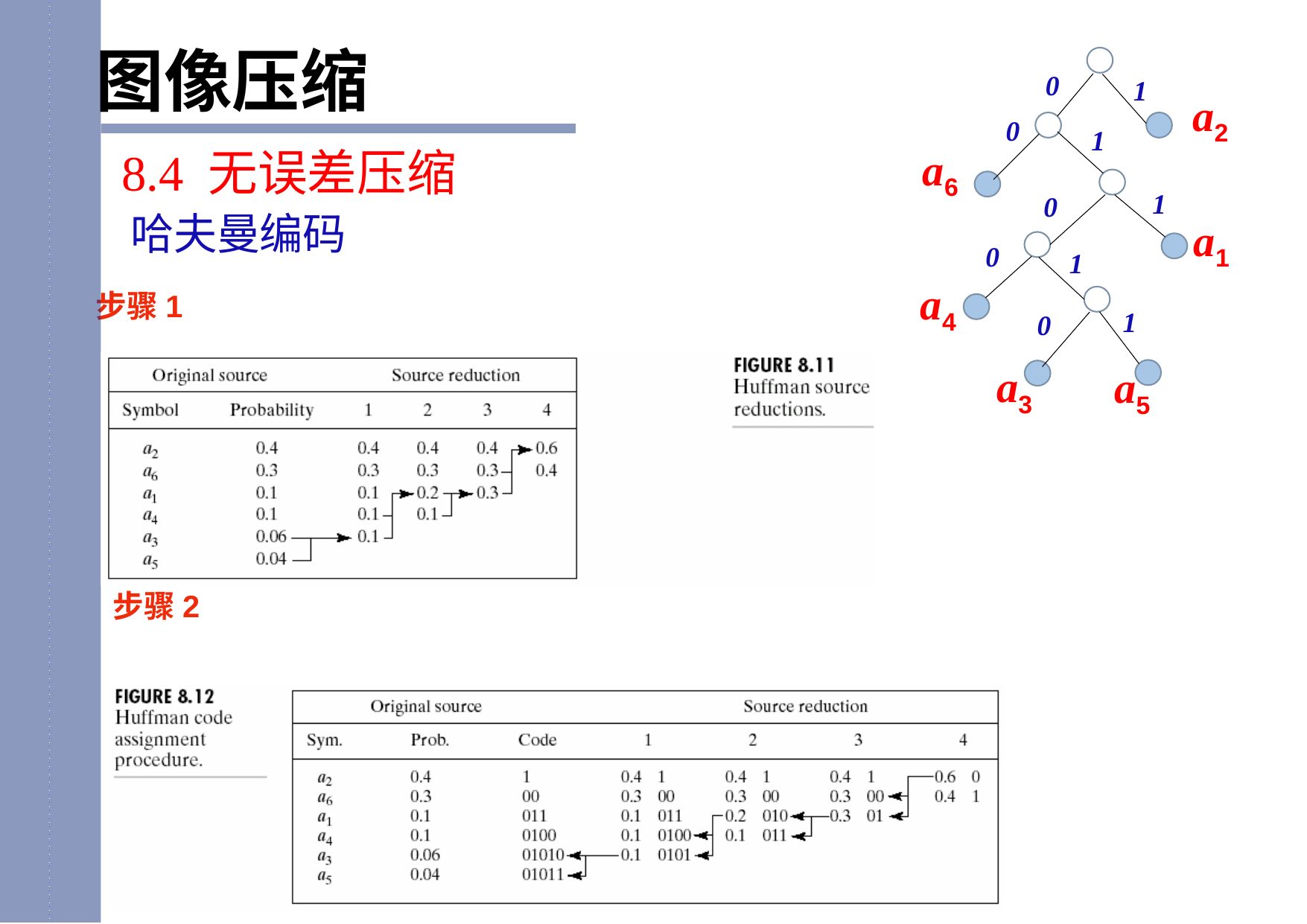

图像压缩

0
1
a2
0

1
a6

1
0
a1

0
1
a4

1
0
a3
a5

8.4 无误差压缩
哈夫曼编码
步骤1

步骤2